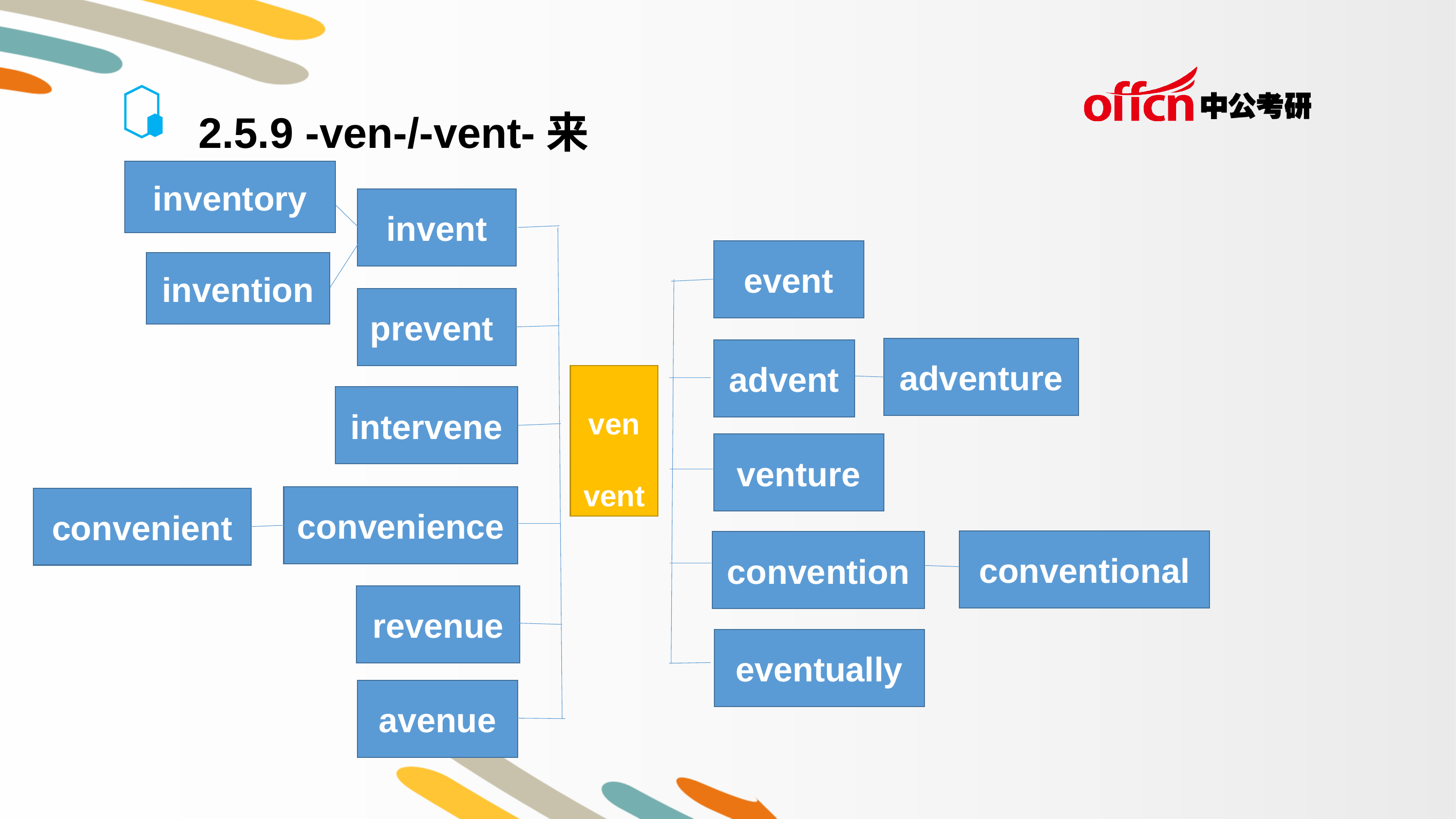

2.5.9 -ven-/-vent-来

inventory

invent
event
invention
prevent
adventure
advent
ven
vent
intervene
venture
convenience
convenient
conventional
convention
revenue
eventually
avenue